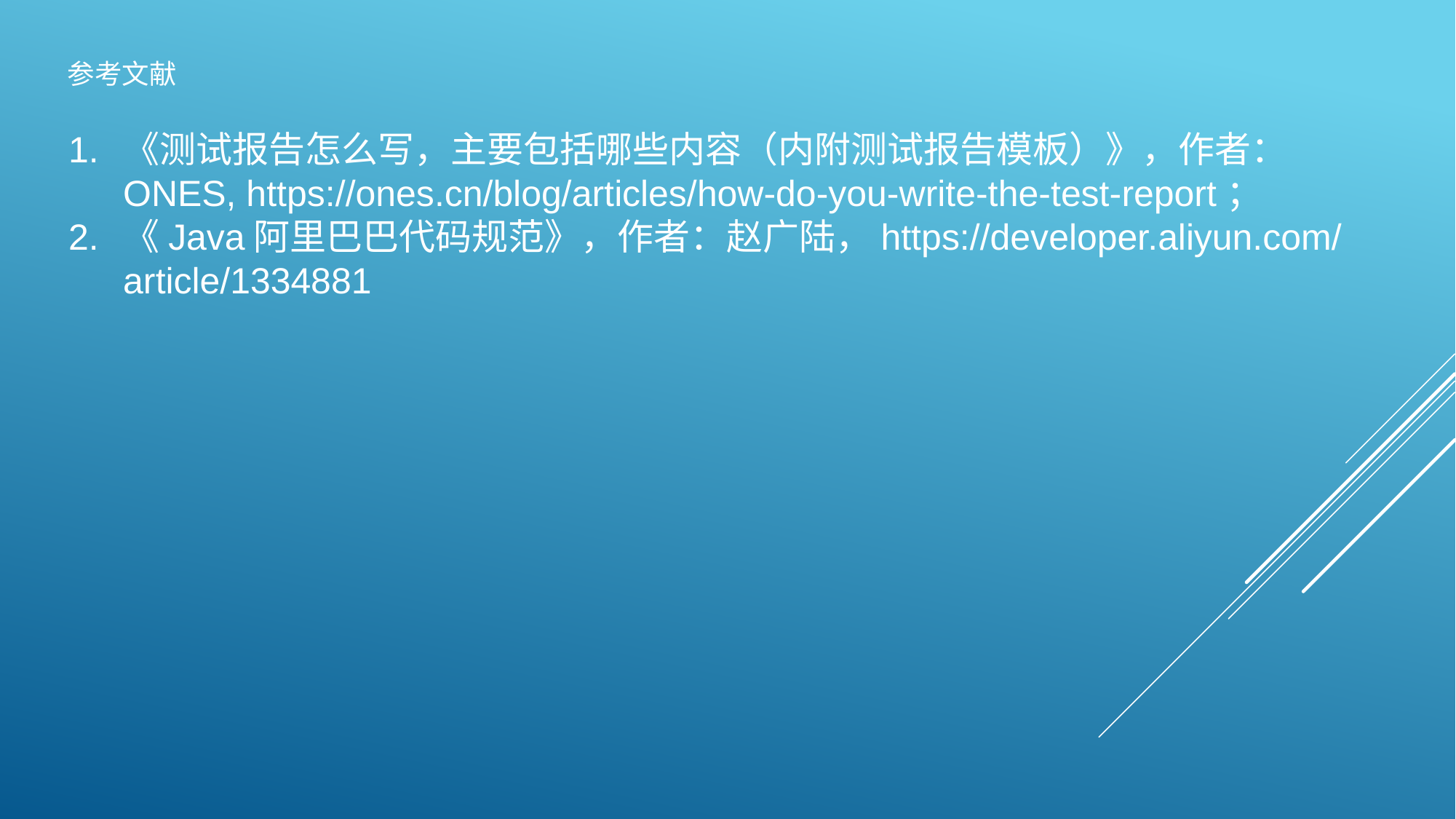

参考文献
《测试报告怎么写，主要包括哪些内容（内附测试报告模板）》，作者：ONES, https://ones.cn/blog/articles/how-do-you-write-the-test-report；
《Java阿里巴巴代码规范》，作者：赵广陆，https://developer.aliyun.com/article/1334881